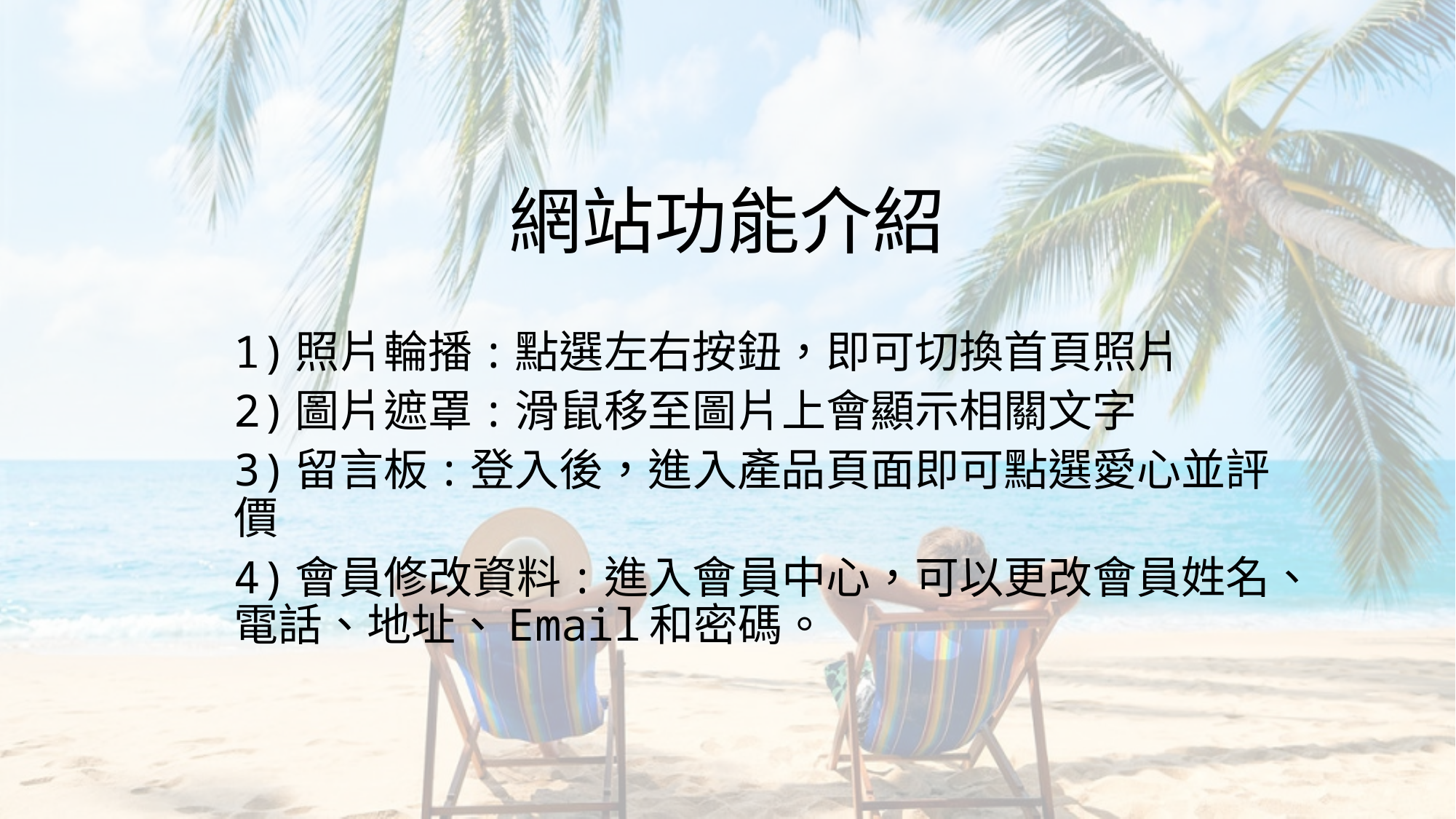

# 網站功能介紹
1)照片輪播:點選左右按鈕，即可切換首頁照片
2)圖片遮罩:滑鼠移至圖片上會顯示相關文字
3)留言板:登入後，進入產品頁面即可點選愛心並評價
4)會員修改資料:進入會員中心，可以更改會員姓名、電話、地址、Email和密碼。